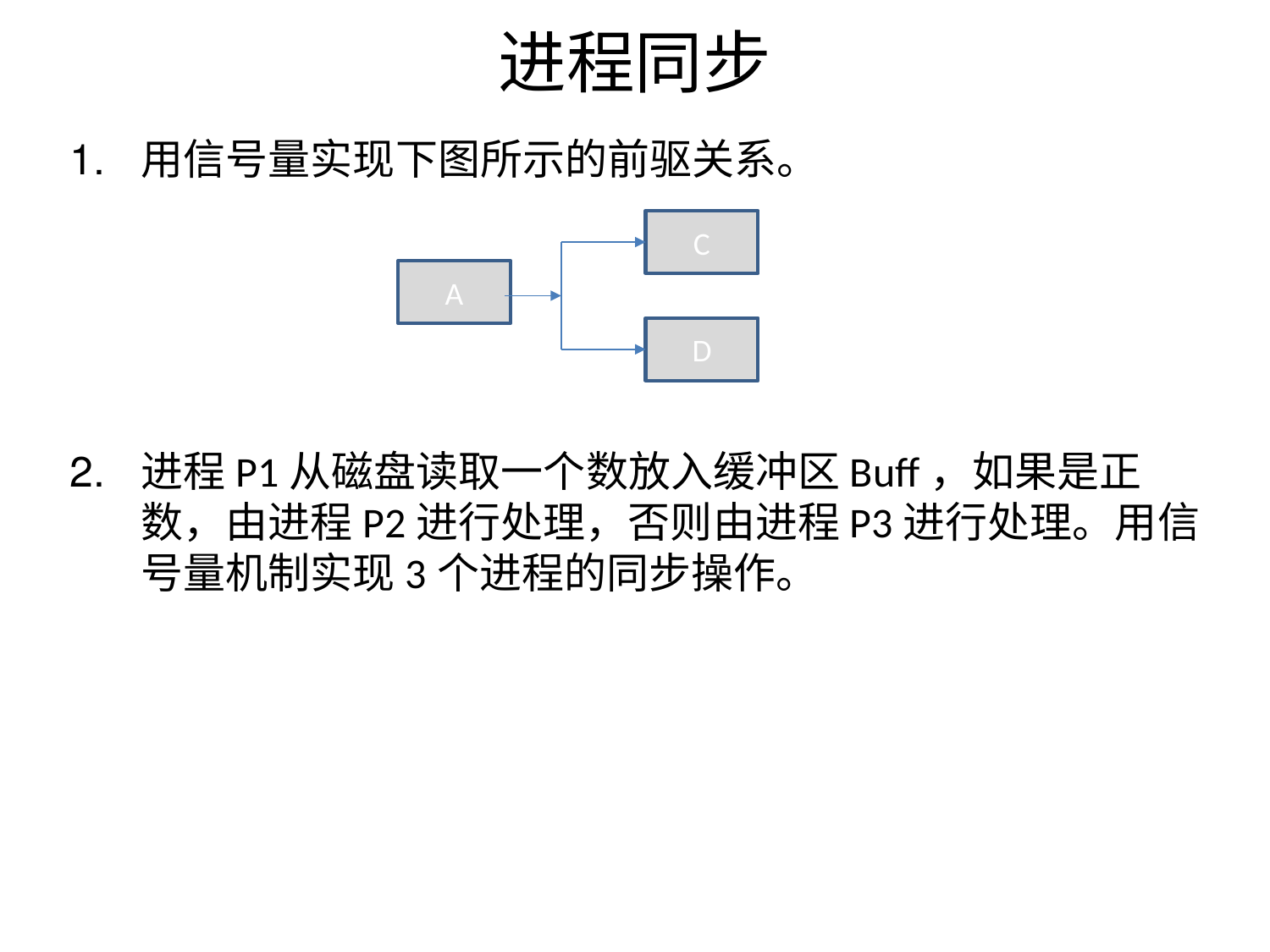

# 进程同步
用信号量实现下图所示的前驱关系。

进程P1从磁盘读取一个数放入缓冲区Buff，如果是正数，由进程P2进行处理，否则由进程P3进行处理。用信号量机制实现3个进程的同步操作。

C

A

D